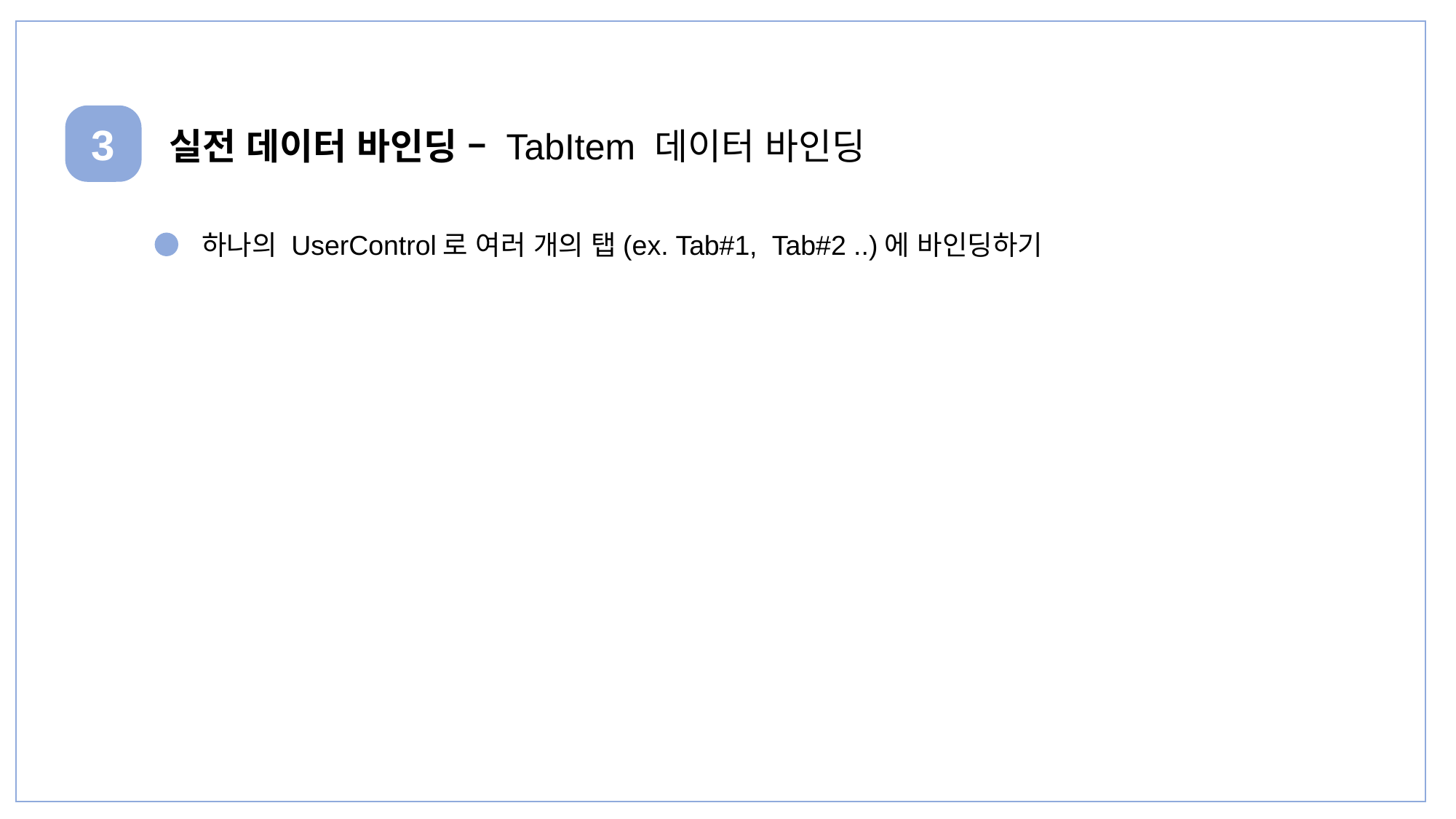

3
실전 데이터 바인딩 – TabItem 데이터 바인딩
 하나의 UserControl로 여러 개의 탭(ex. Tab#1,  Tab#2 ..)에 바인딩하기